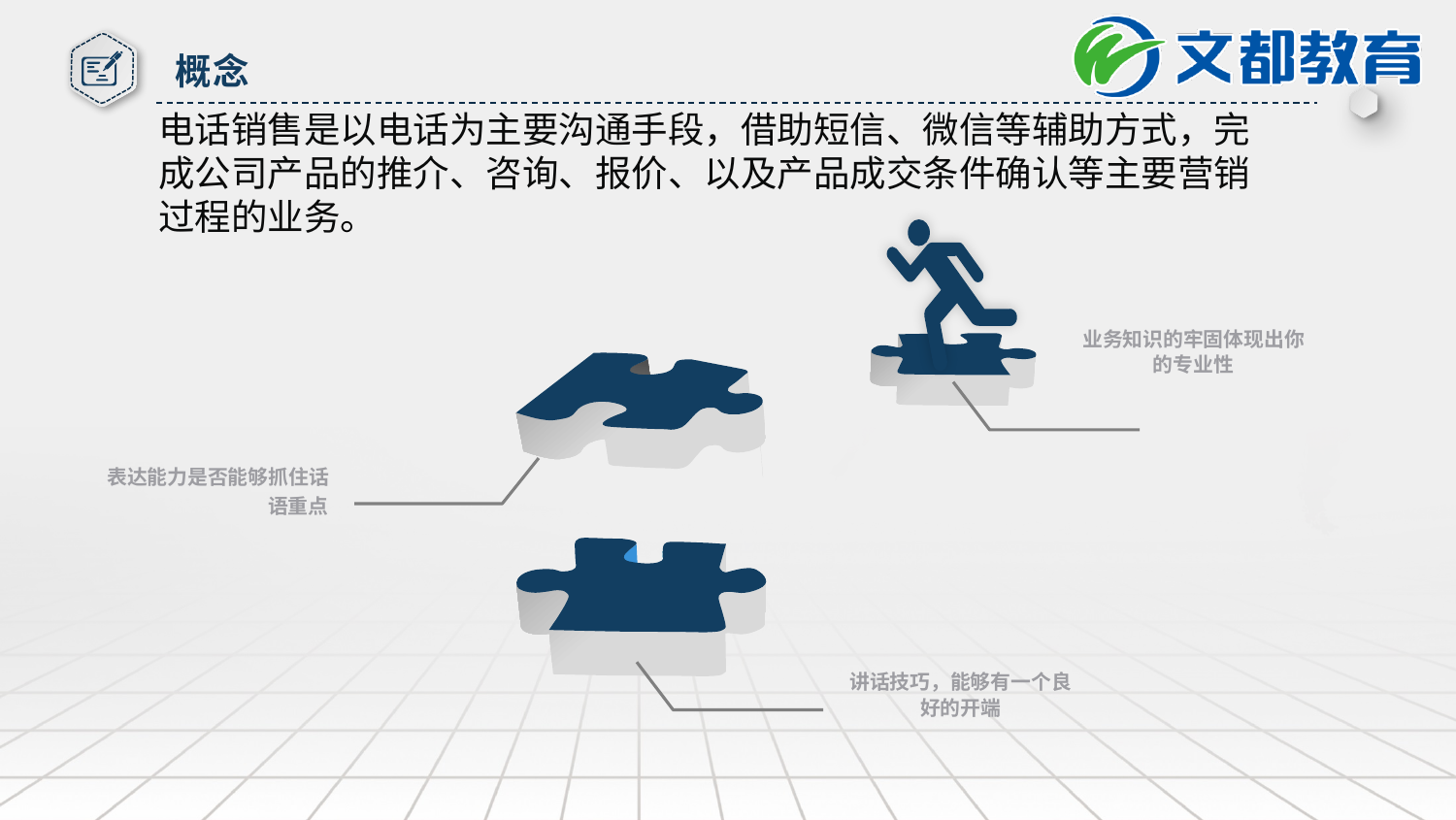

概念
电话销售是以电话为主要沟通手段，借助短信、微信等辅助方式，完成公司产品的推介、咨询、报价、以及产品成交条件确认等主要营销过程的业务。

业务知识的牢固体现出你的专业性

表达能力是否能够抓住话语重点

讲话技巧，能够有一个良好的开端